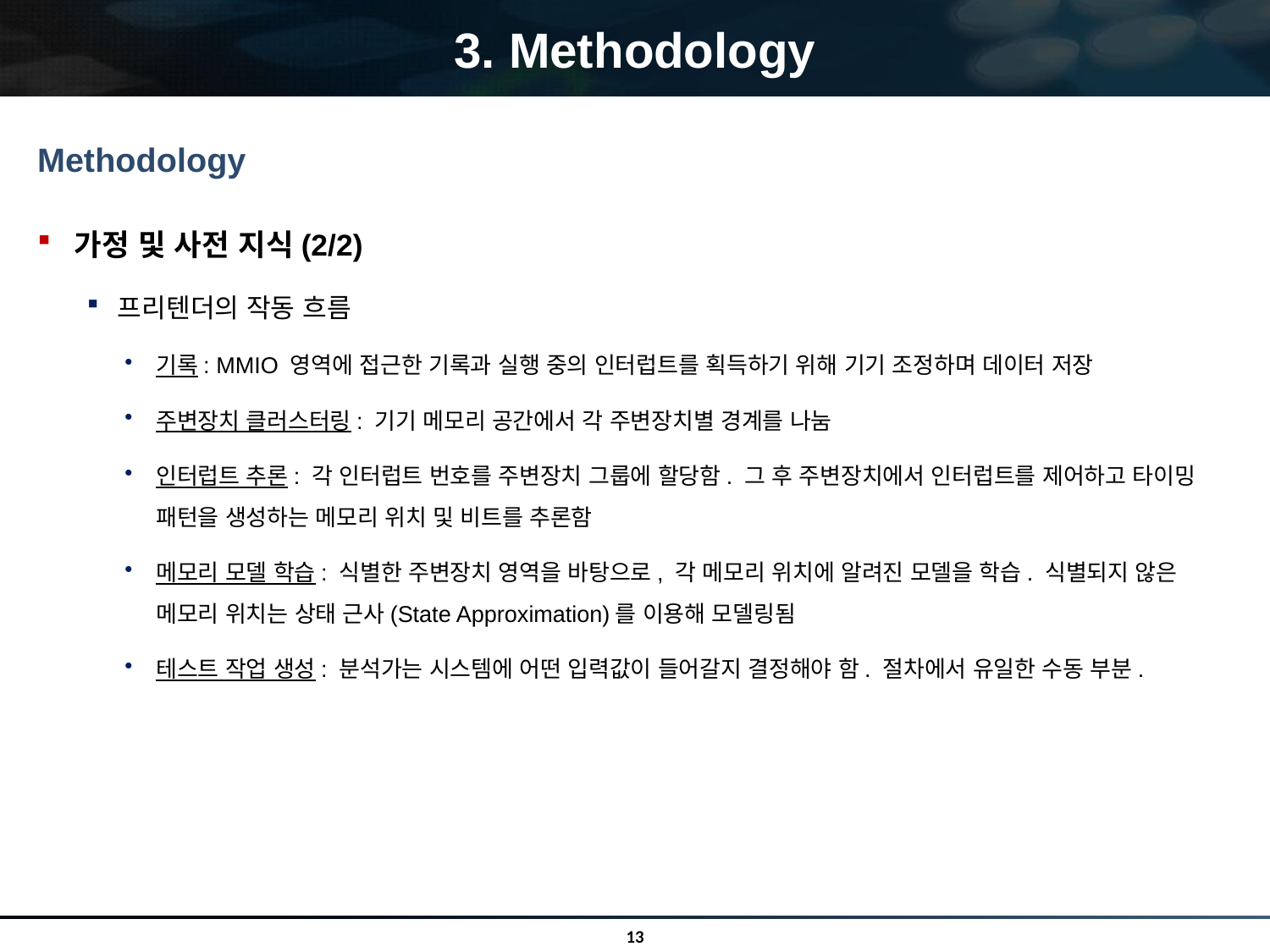

# 3. Methodology
Methodology
가정 및 사전 지식(2/2)
프리텐더의 작동 흐름
기록: MMIO 영역에 접근한 기록과 실행 중의 인터럽트를 획득하기 위해 기기 조정하며 데이터 저장
주변장치 클러스터링: 기기 메모리 공간에서 각 주변장치별 경계를 나눔
인터럽트 추론: 각 인터럽트 번호를 주변장치 그룹에 할당함. 그 후 주변장치에서 인터럽트를 제어하고 타이밍 패턴을 생성하는 메모리 위치 및 비트를 추론함
메모리 모델 학습: 식별한 주변장치 영역을 바탕으로, 각 메모리 위치에 알려진 모델을 학습. 식별되지 않은 메모리 위치는 상태 근사(State Approximation)를 이용해 모델링됨
테스트 작업 생성: 분석가는 시스템에 어떤 입력값이 들어갈지 결정해야 함. 절차에서 유일한 수동 부분.